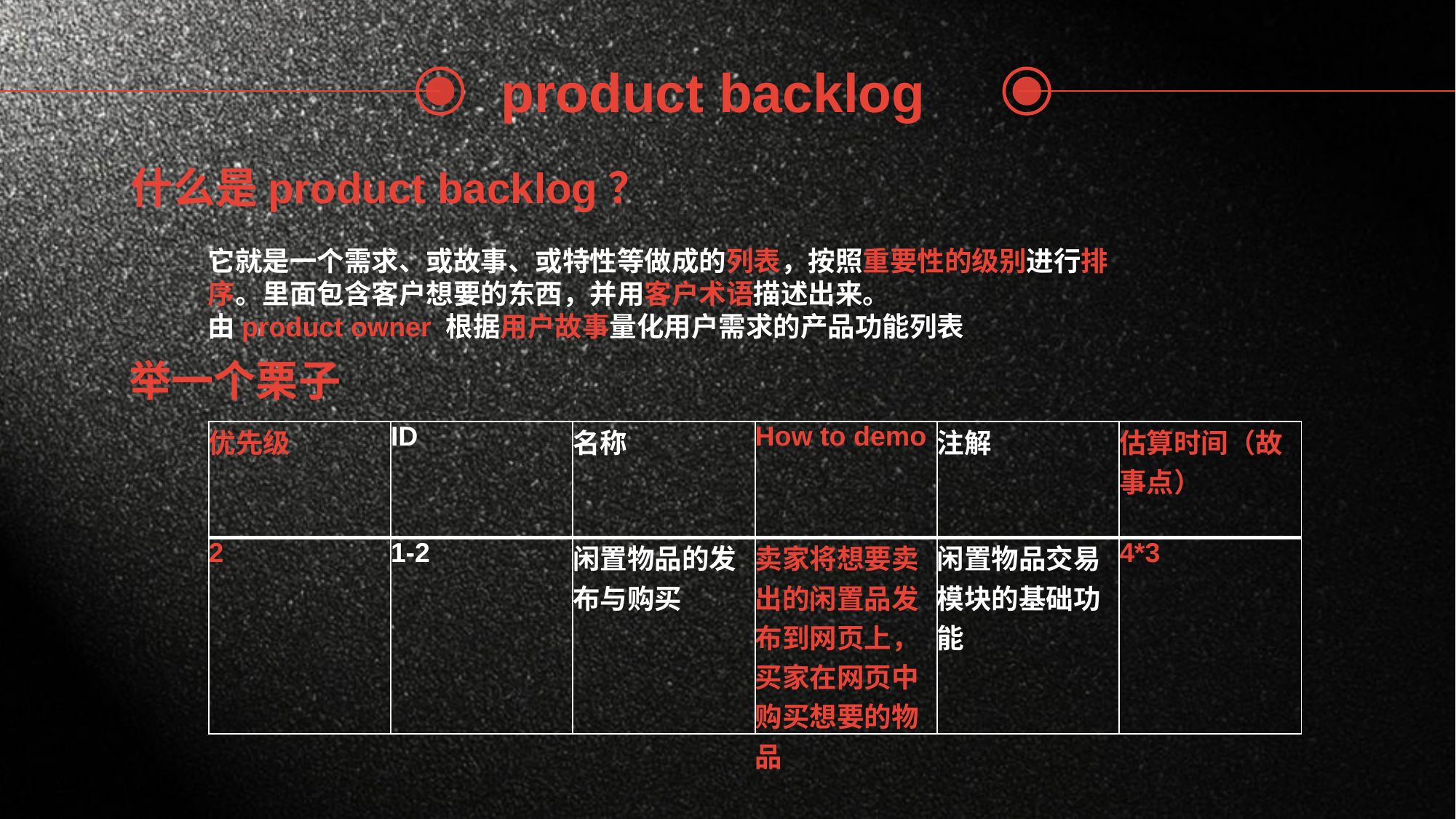

product backlog

什么是product backlog？
它就是一个需求、或故事、或特性等做成的列表，按照重要性的级别进行排序。里面包含客户想要的东西，并用客户术语描述出来。
由product owner 根据用户故事量化用户需求的产品功能列表
举一个栗子
| 优先级 | ID | 名称 | How to demo | 注解 | 估算时间（故事点） |
| --- | --- | --- | --- | --- | --- |
| 2 | 1-2 | 闲置物品的发布与购买 | 卖家将想要卖出的闲置品发布到网页上，买家在网页中购买想要的物品 | 闲置物品交易模块的基础功能 | 4\*3 |